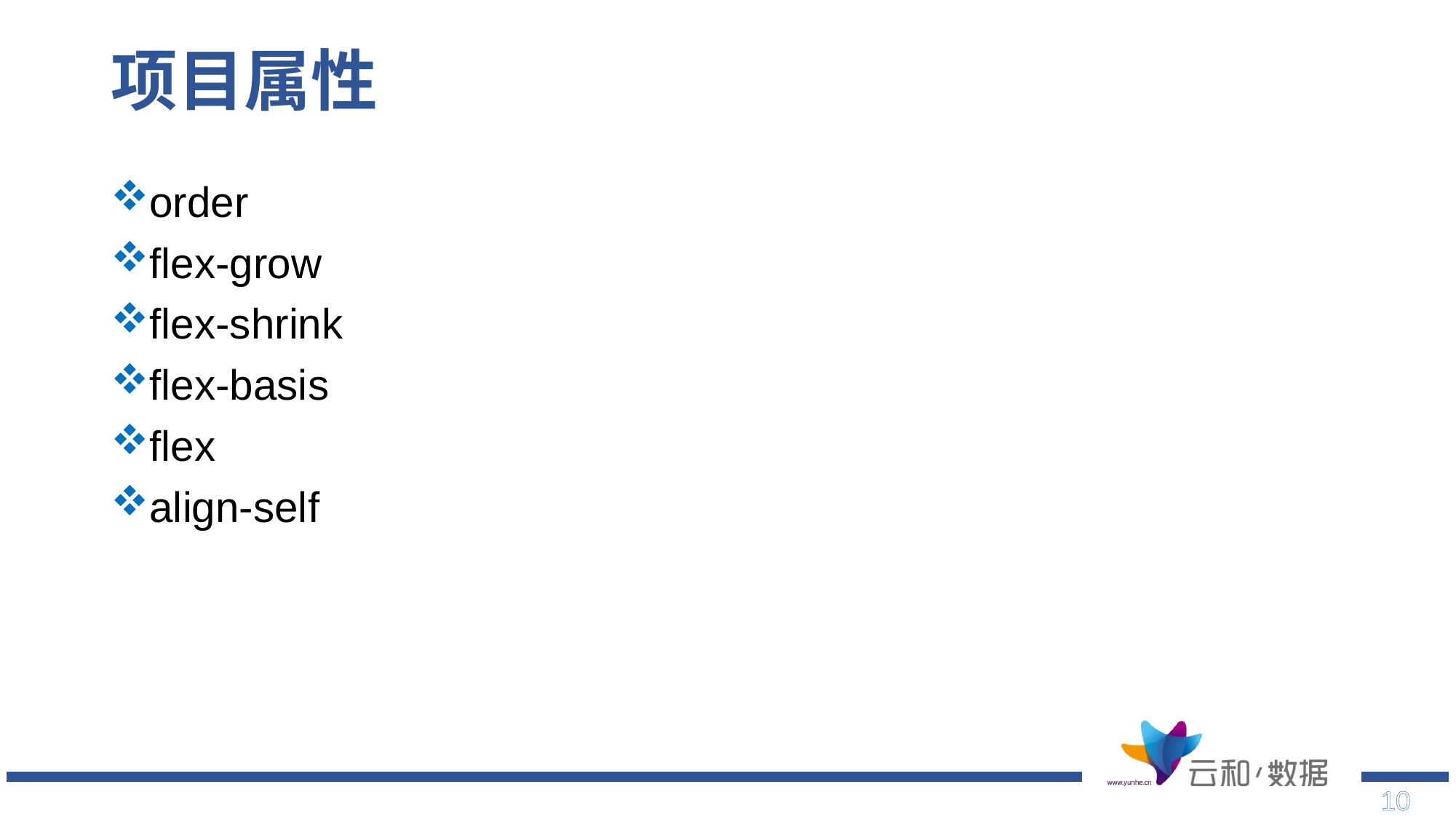

# 项目属性
order
flex-grow
flex-shrink
flex-basis
flex
align-self